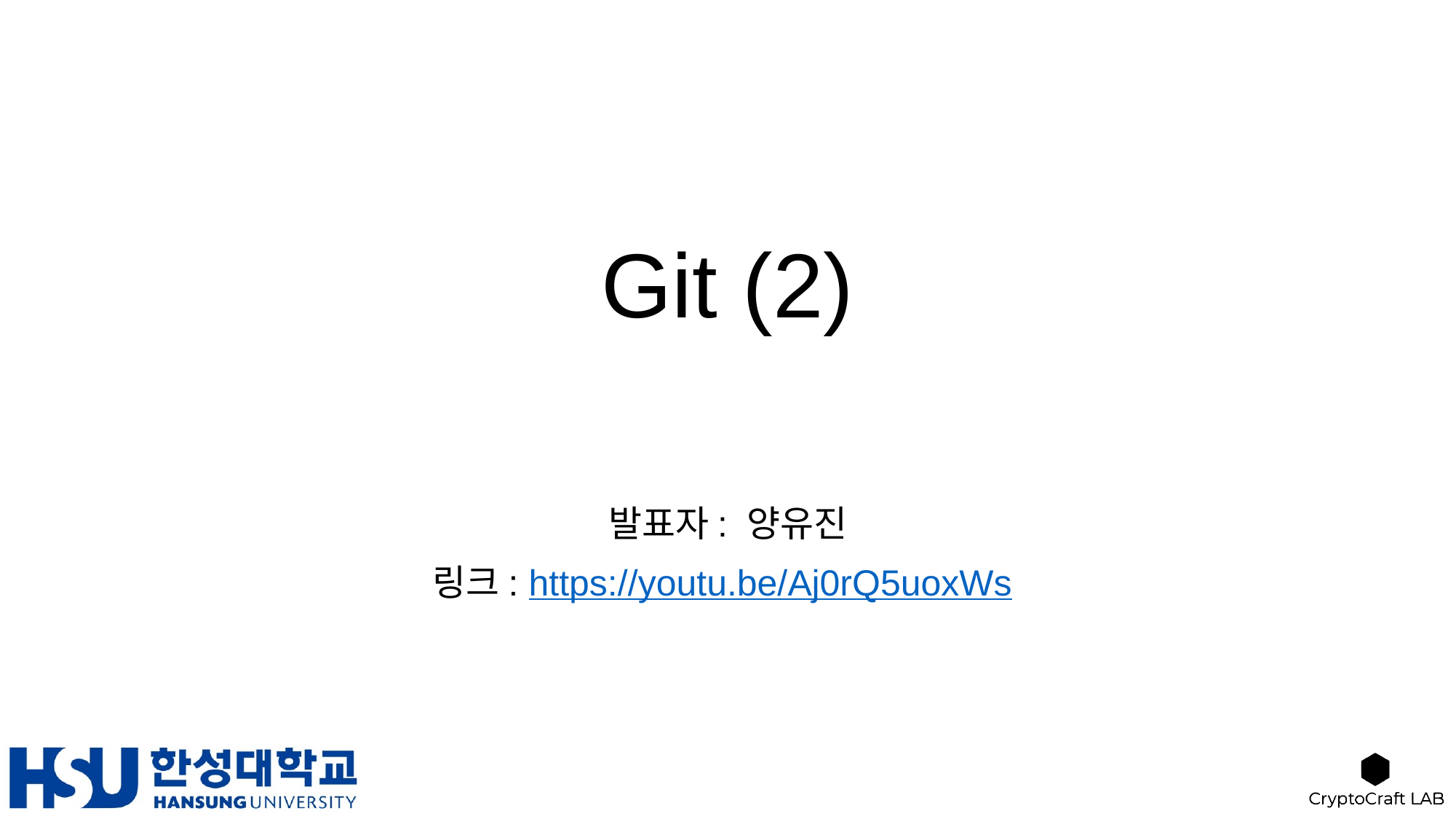

# Git (2)
발표자: 양유진
링크: https://youtu.be/Aj0rQ5uoxWs